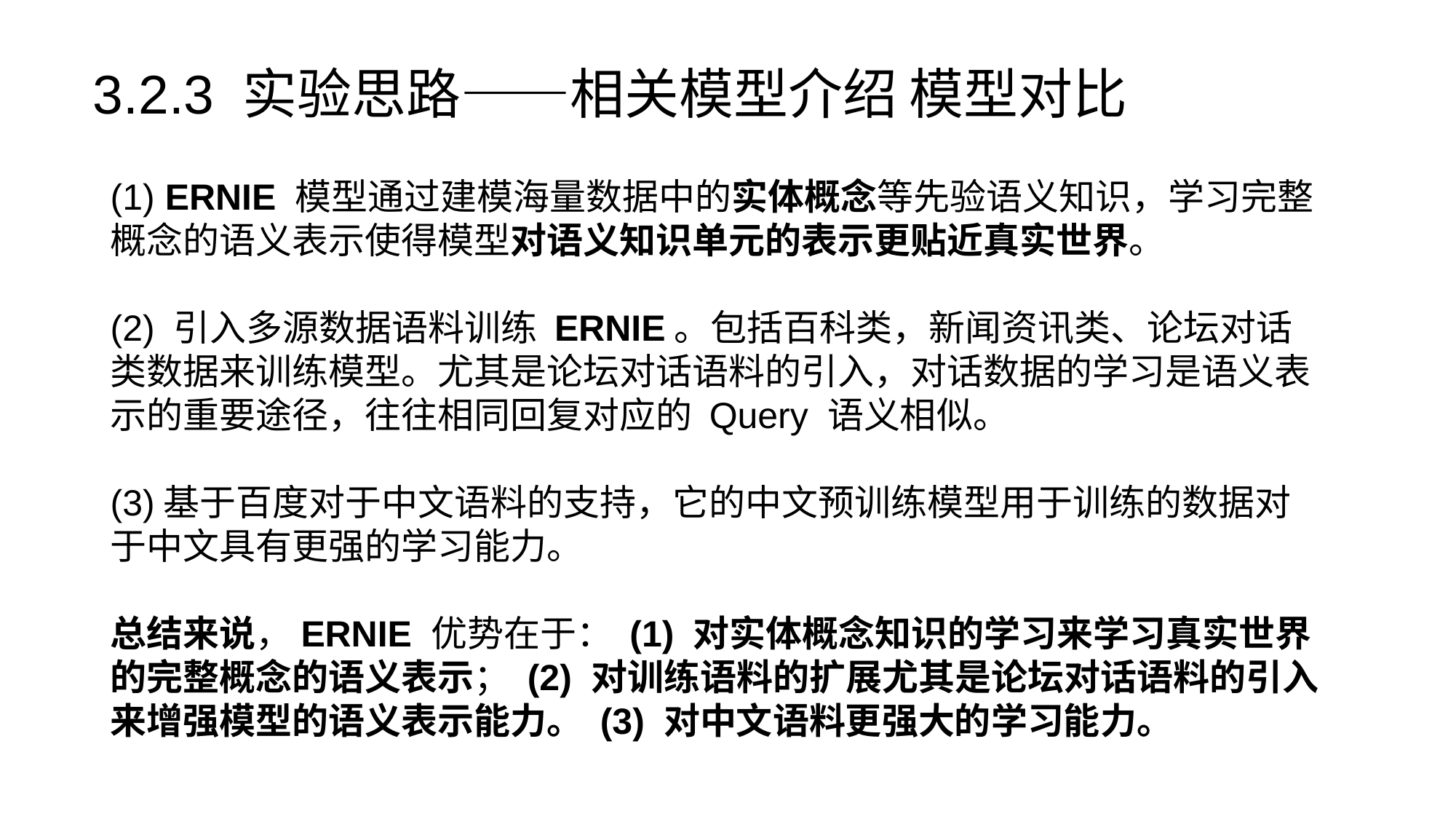

3.2.3 实验思路——相关模型介绍 模型对比
(1) ERNIE 模型通过建模海量数据中的实体概念等先验语义知识，学习完整概念的语义表示使得模型对语义知识单元的表示更贴近真实世界。

(2) 引入多源数据语料训练 ERNIE。包括百科类，新闻资讯类、论坛对话类数据来训练模型。尤其是论坛对话语料的引入，对话数据的学习是语义表示的重要途径，往往相同回复对应的 Query 语义相似。

(3)基于百度对于中文语料的支持，它的中文预训练模型用于训练的数据对于中文具有更强的学习能力。

总结来说，ERNIE 优势在于： (1) 对实体概念知识的学习来学习真实世界的完整概念的语义表示； (2) 对训练语料的扩展尤其是论坛对话语料的引入来增强模型的语义表示能力。 (3) 对中文语料更强大的学习能力。